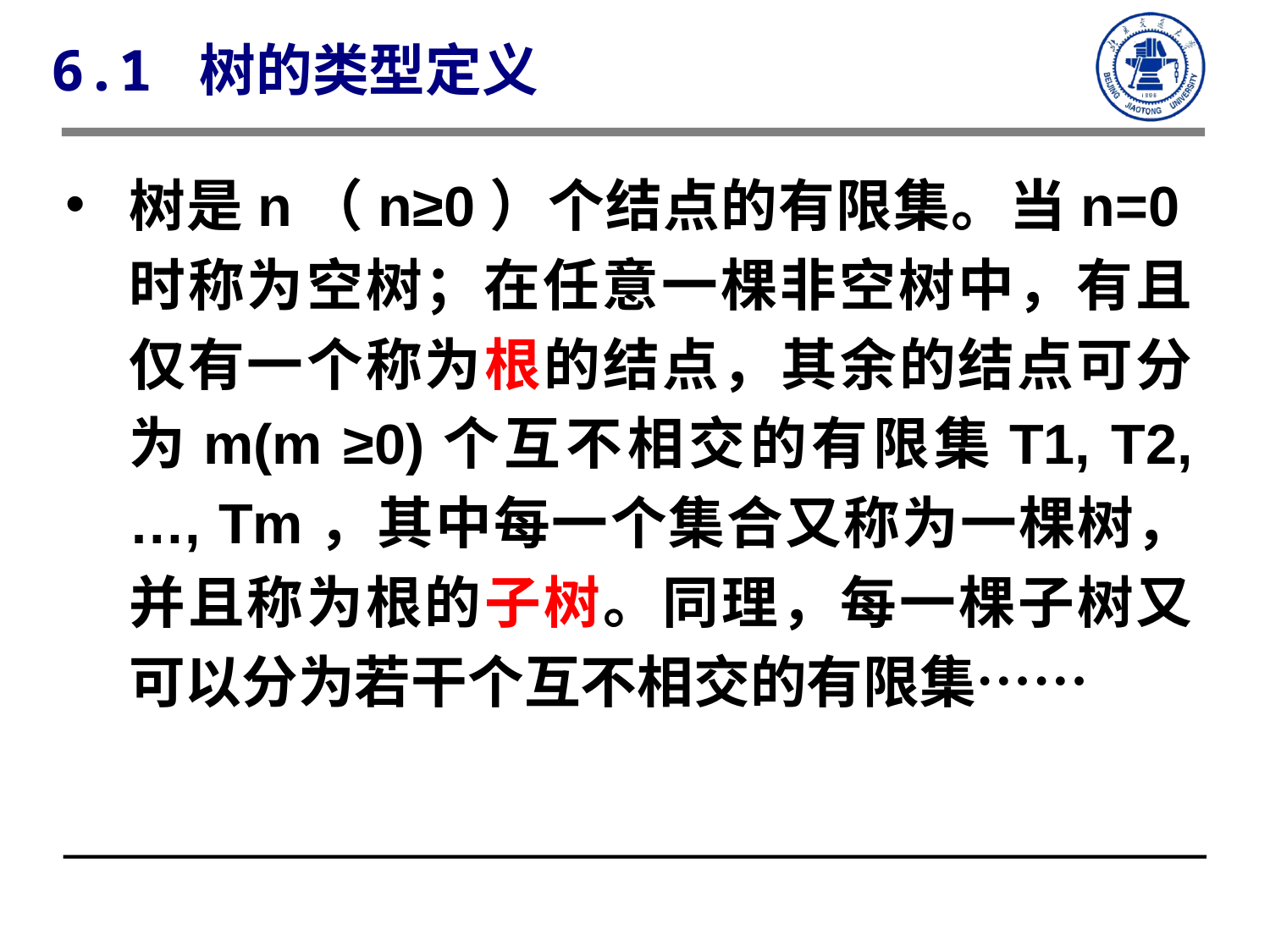

6.1 树的类型定义
树是n（n≥0）个结点的有限集。当n=0时称为空树；在任意一棵非空树中，有且仅有一个称为根的结点，其余的结点可分为m(m ≥0)个互不相交的有限集T1, T2, …, Tm，其中每一个集合又称为一棵树，并且称为根的子树。同理，每一棵子树又可以分为若干个互不相交的有限集……